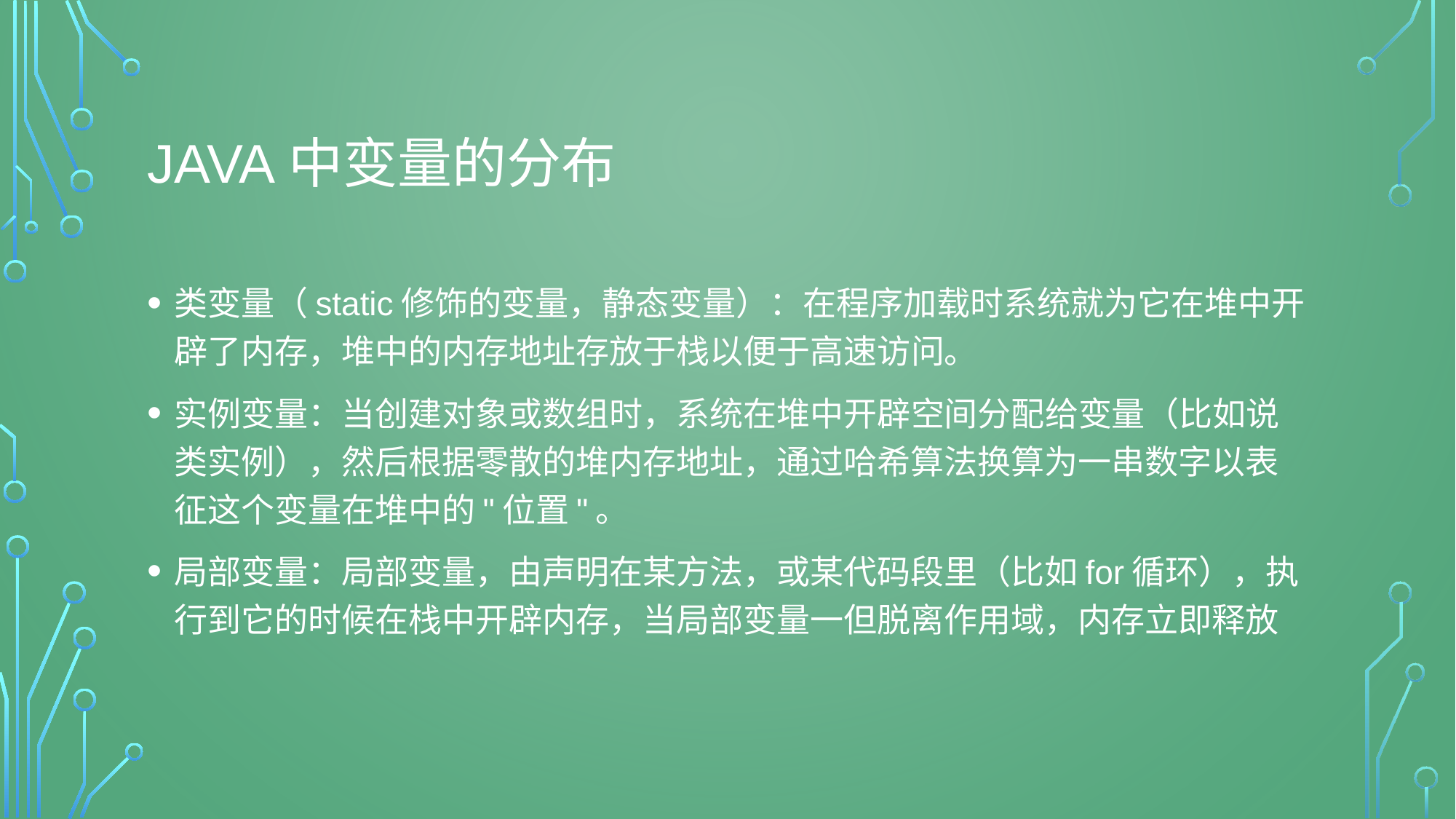

# Java中变量的分布
类变量（static修饰的变量，静态变量）：在程序加载时系统就为它在堆中开辟了内存，堆中的内存地址存放于栈以便于高速访问。
实例变量：当创建对象或数组时，系统在堆中开辟空间分配给变量（比如说类实例），然后根据零散的堆内存地址，通过哈希算法换算为一串数字以表征这个变量在堆中的"位置"。
局部变量：局部变量，由声明在某方法，或某代码段里（比如for循环），执行到它的时候在栈中开辟内存，当局部变量一但脱离作用域，内存立即释放